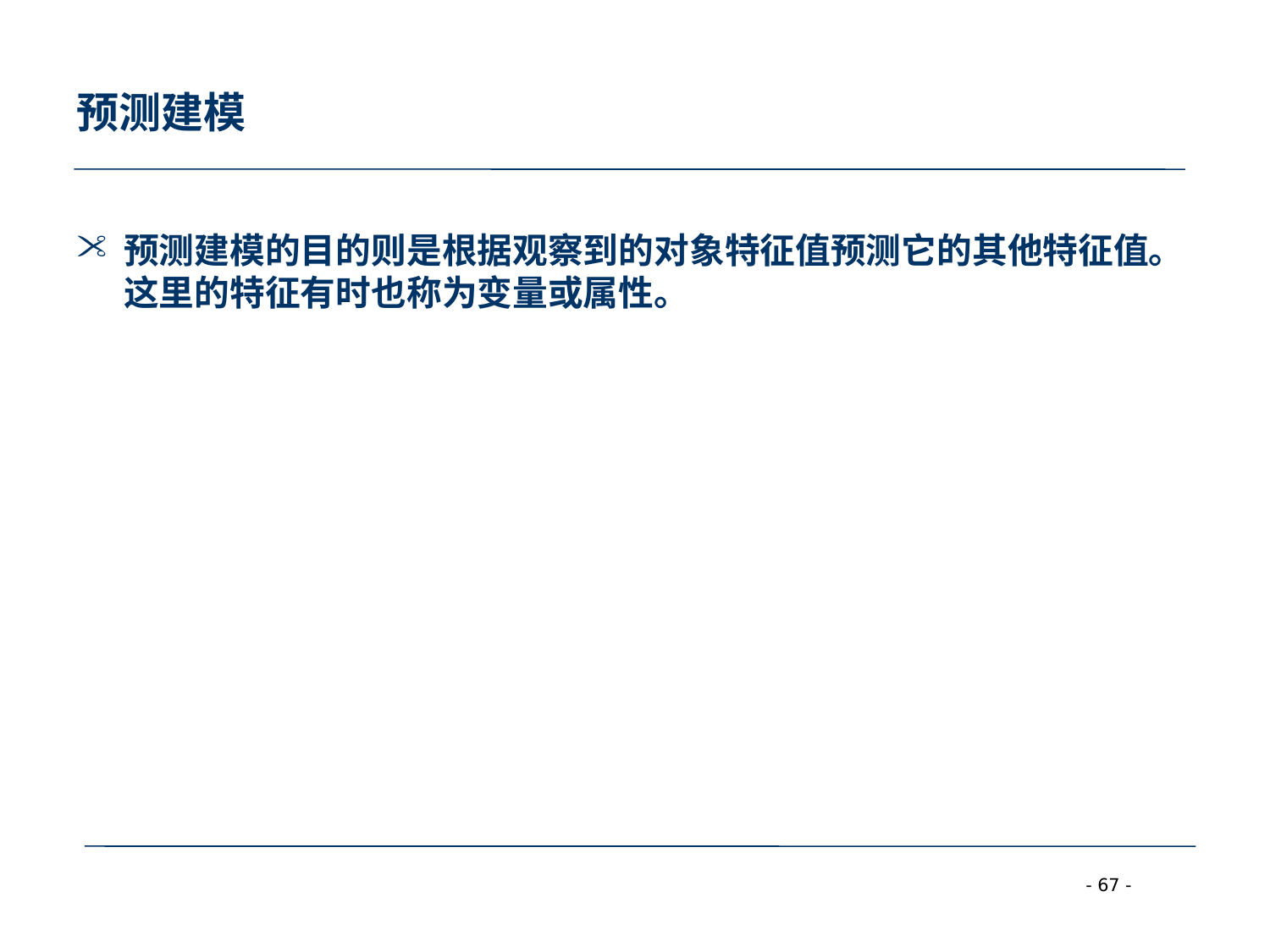

# 预测建模
预测建模的目的则是根据观察到的对象特征值预测它的其他特征值。这里的特征有时也称为变量或属性。